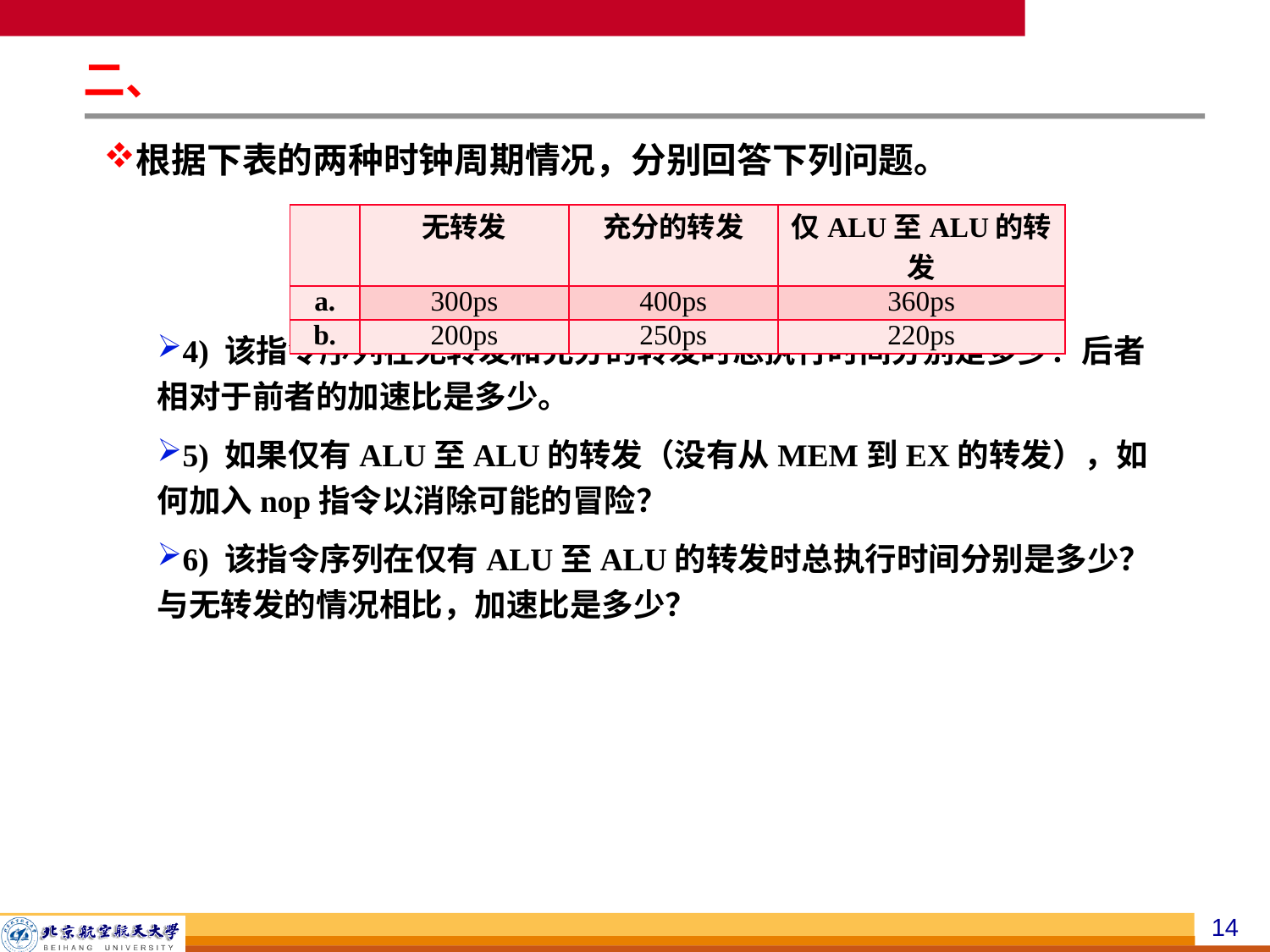

二、
根据下表的两种时钟周期情况，分别回答下列问题。

4) 该指令序列在无转发和充分的转发时总执行时间分别是多少？后者相对于前者的加速比是多少。
5) 如果仅有ALU至ALU的转发（没有从MEM到EX的转发），如何加入nop指令以消除可能的冒险？
6) 该指令序列在仅有ALU至ALU的转发时总执行时间分别是多少？与无转发的情况相比，加速比是多少？
|  | 无转发 | 充分的转发 | 仅ALU至ALU的转发 |
| --- | --- | --- | --- |
| a. | 300ps | 400ps | 360ps |
| b. | 200ps | 250ps | 220ps |